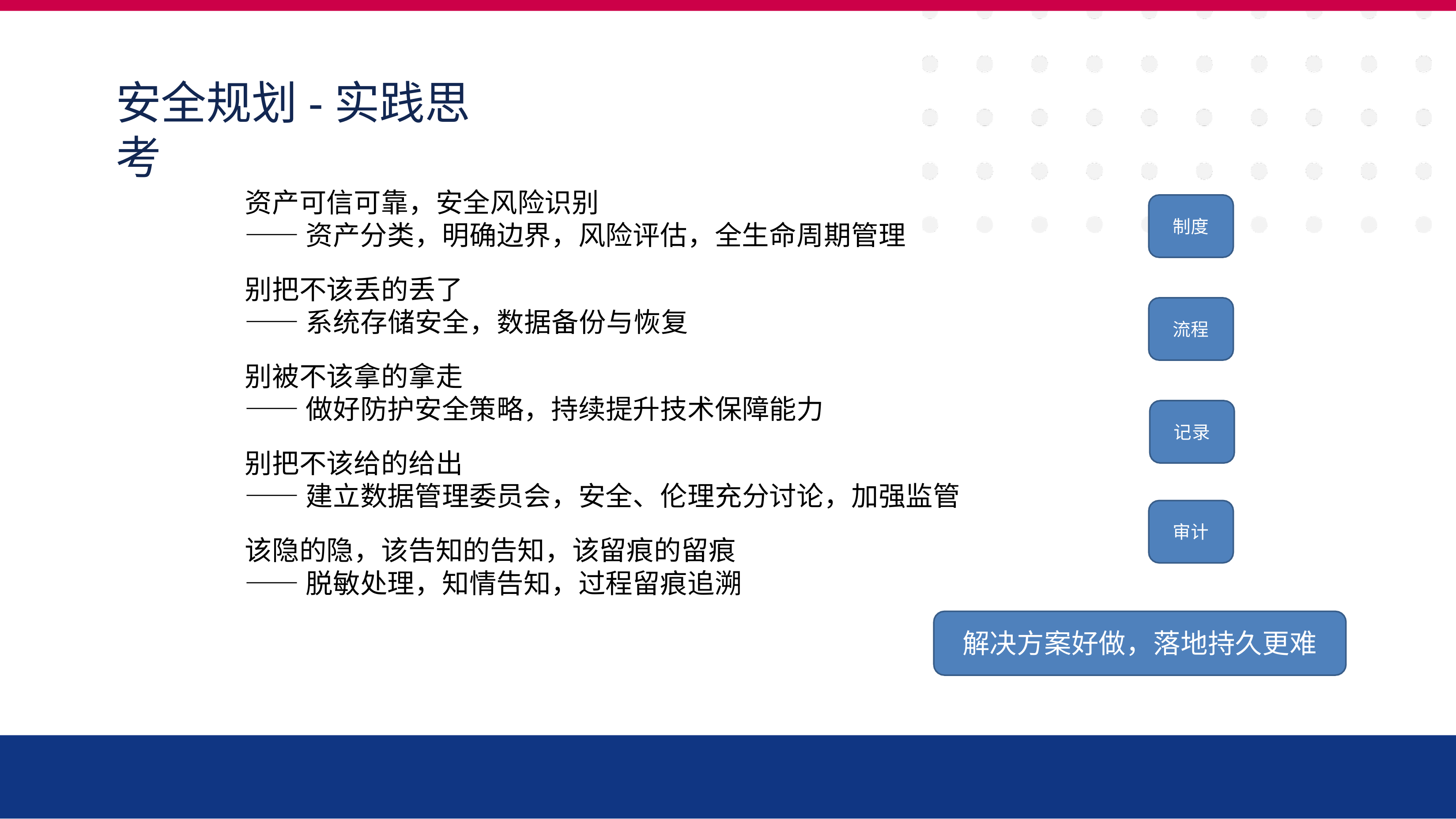

# 安全规划-实践思考
资产可信可靠，安全风险识别
——资产分类，明确边界，风险评估，全生命周期管理

别把不该丢的丢了
——系统存储安全，数据备份与恢复

别被不该拿的拿走
——做好防护安全策略，持续提升技术保障能力

别把不该给的给出
——建立数据管理委员会，安全、伦理充分讨论，加强监管

该隐的隐，该告知的告知，该留痕的留痕
——脱敏处理，知情告知，过程留痕追溯

制度

流程

记录

审计

解决方案好做，落地持久更难